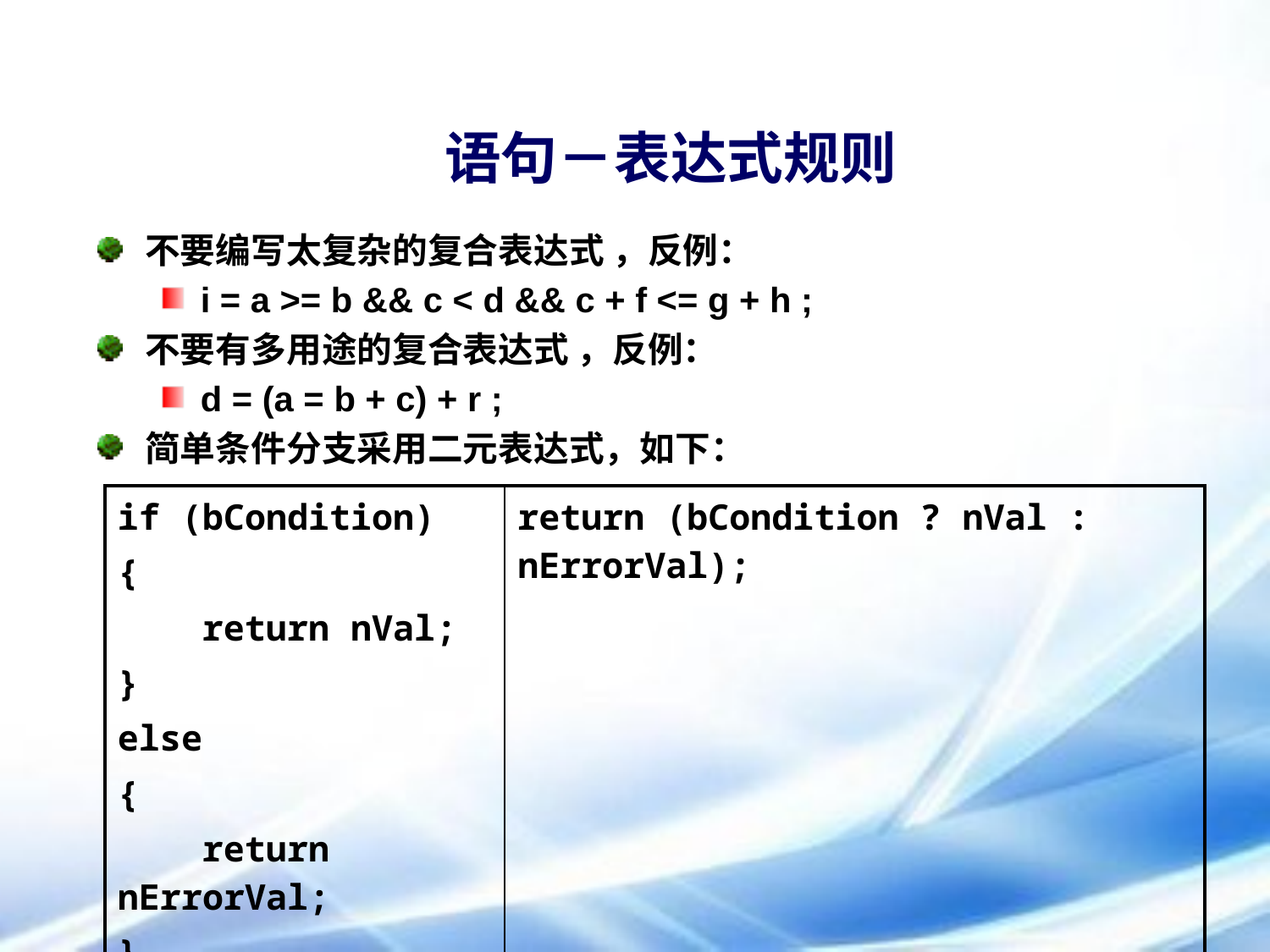

# 语句－表达式规则
不要编写太复杂的复合表达式 ，反例：
i = a >= b && c < d && c + f <= g + h ;
不要有多用途的复合表达式 ，反例：
d = (a = b + c) + r ;
简单条件分支采用二元表达式，如下：

| if (bCondition) { return nVal; } else { return nErrorVal; } | return (bCondition ? nVal : nErrorVal); |
| --- | --- |